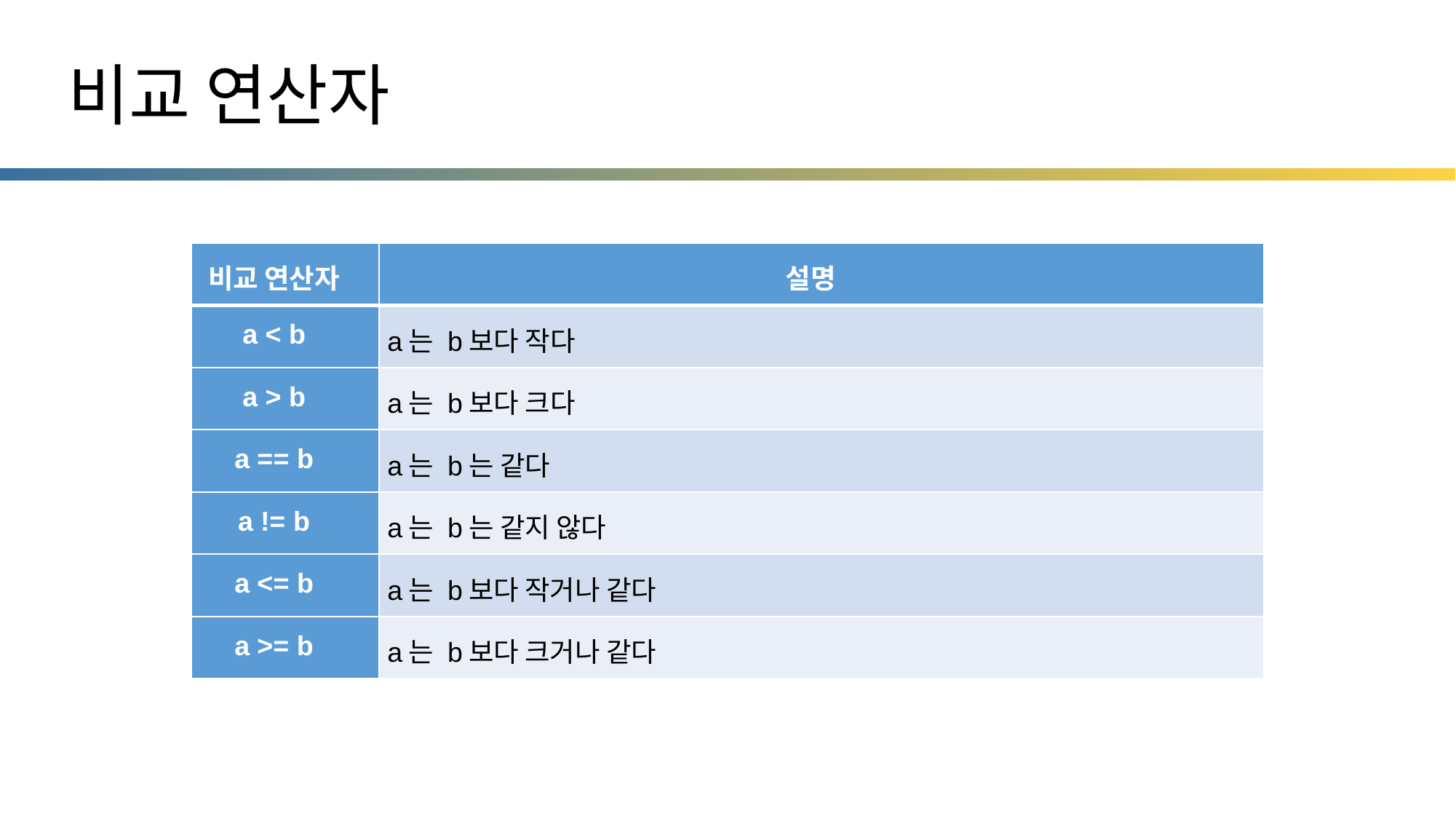

# 비교 연산자
| 비교 연산자 | 설명 |
| --- | --- |
| a < b | a는 b보다 작다 |
| a > b | a는 b보다 크다 |
| a == b | a는 b는 같다 |
| a != b | a는 b는 같지 않다 |
| a <= b | a는 b보다 작거나 같다 |
| a >= b | a는 b보다 크거나 같다 |